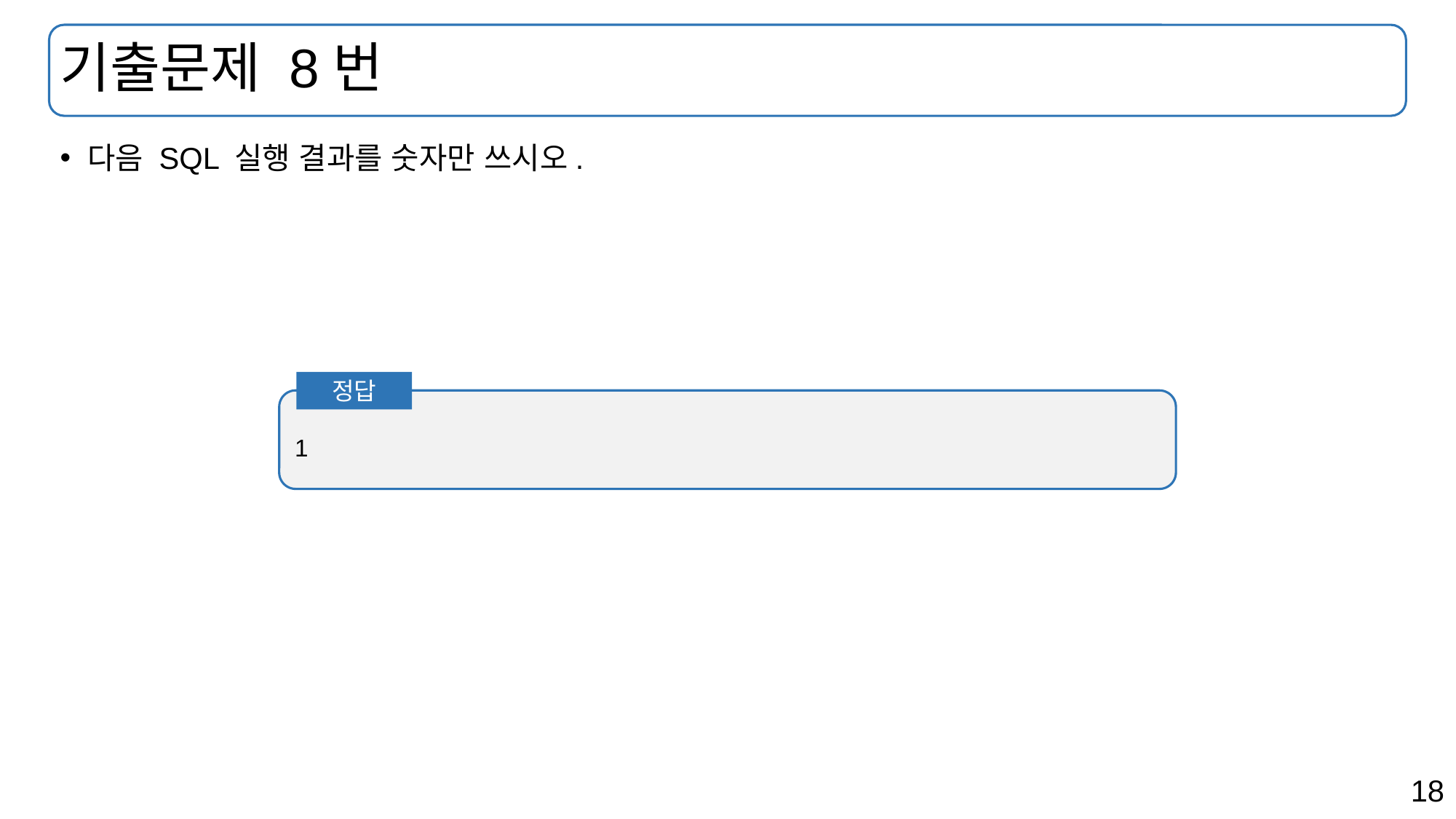

# 기출문제 8번
다음 SQL 실행 결과를 숫자만 쓰시오.
정답
1